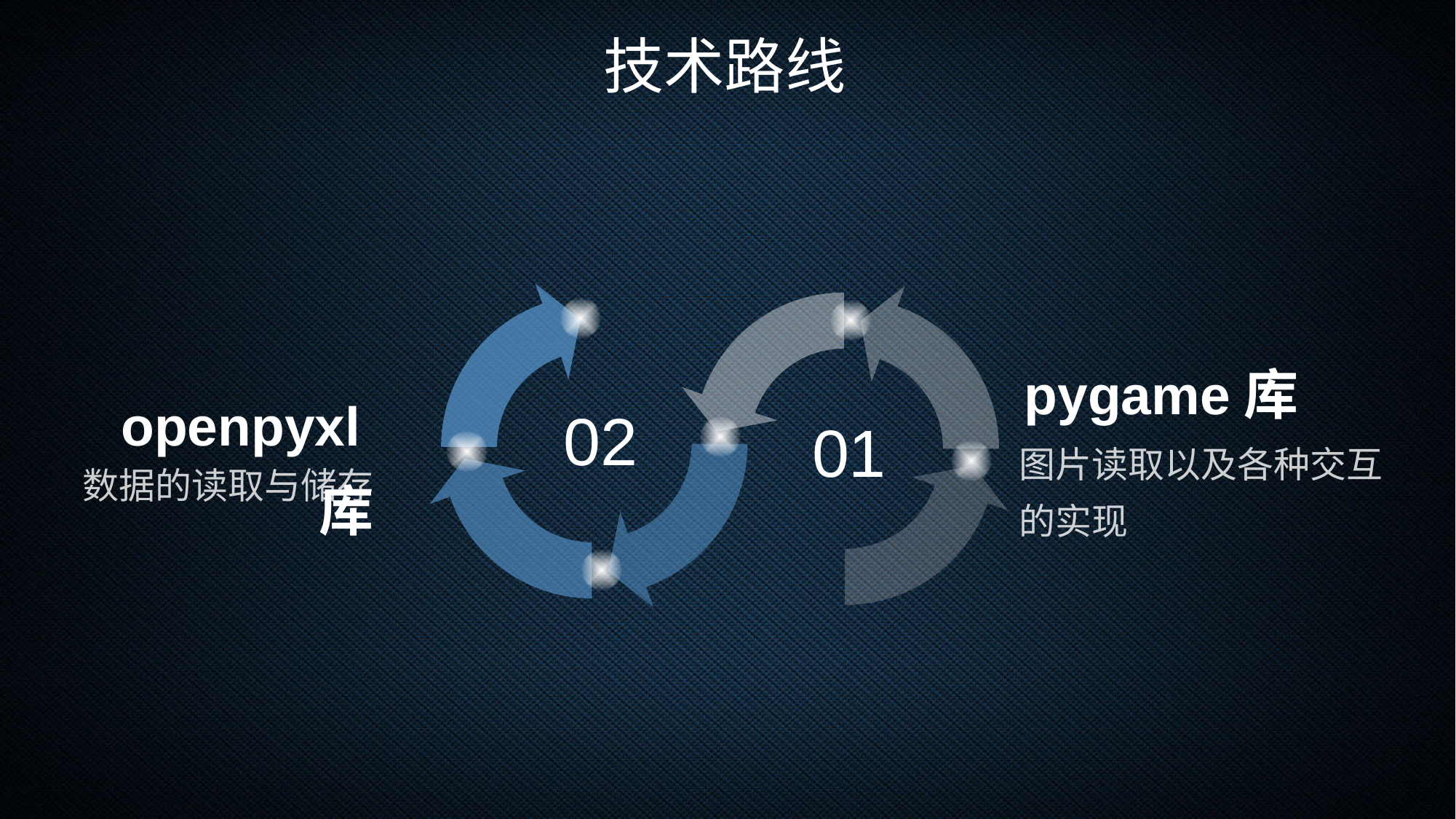

技术路线

pygame库
图片读取以及各种交互的实现
openpyxl库
数据的读取与储存
02
01